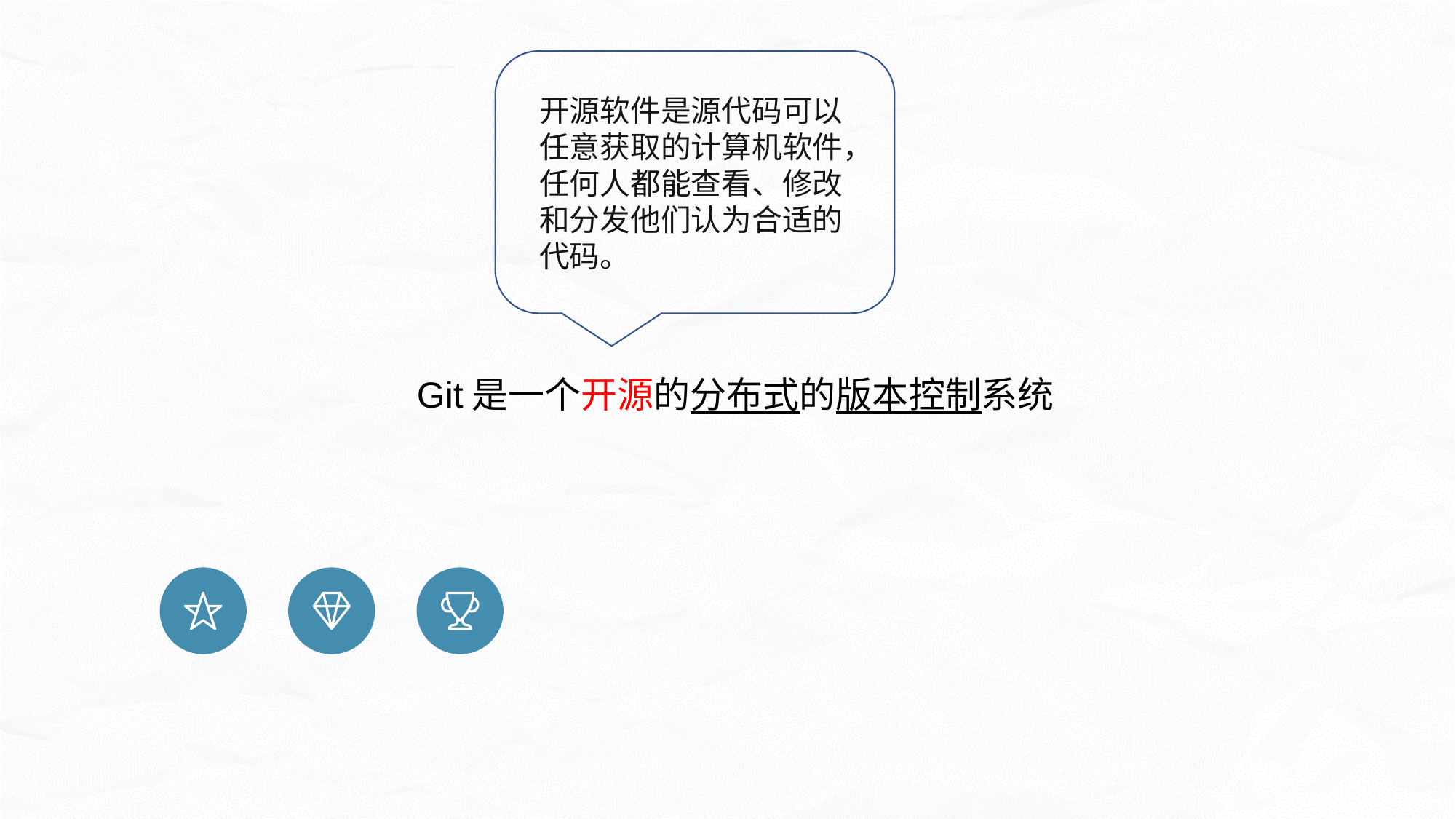

开源软件是源代码可以任意获取的计算机软件，任何人都能查看、修改和分发他们认为合适的代码。
Git是一个开源的分布式的版本控制系统